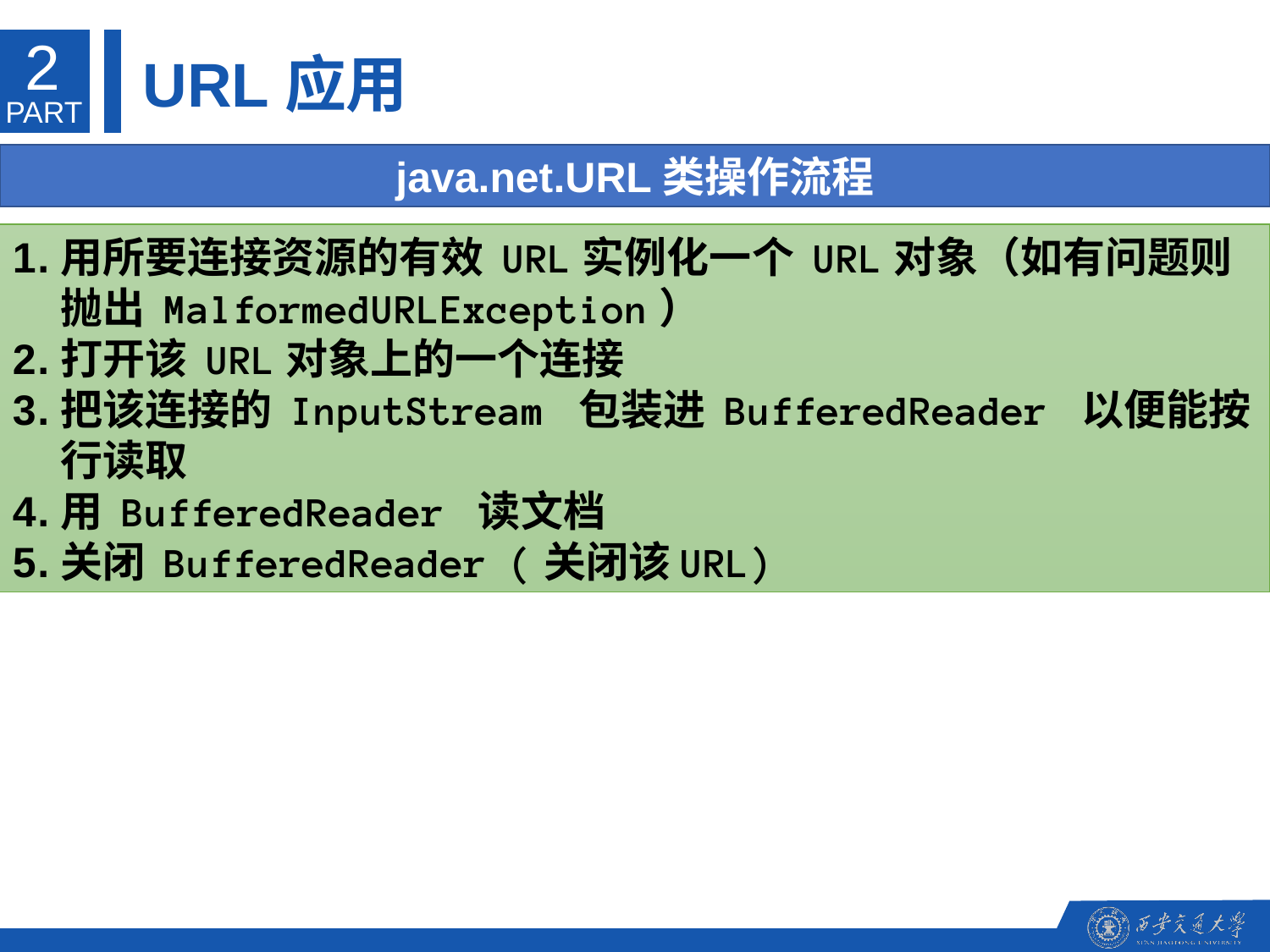

2
URL应用
PART
java.net.URL类操作流程
用所要连接资源的有效 URL实例化一个 URL对象（如有问题则抛出 MalformedURLException）
打开该 URL对象上的一个连接
把该连接的 InputStream 包装进 BufferedReader 以便能按行读取
用 BufferedReader 读文档
关闭 BufferedReader (关闭该URL)